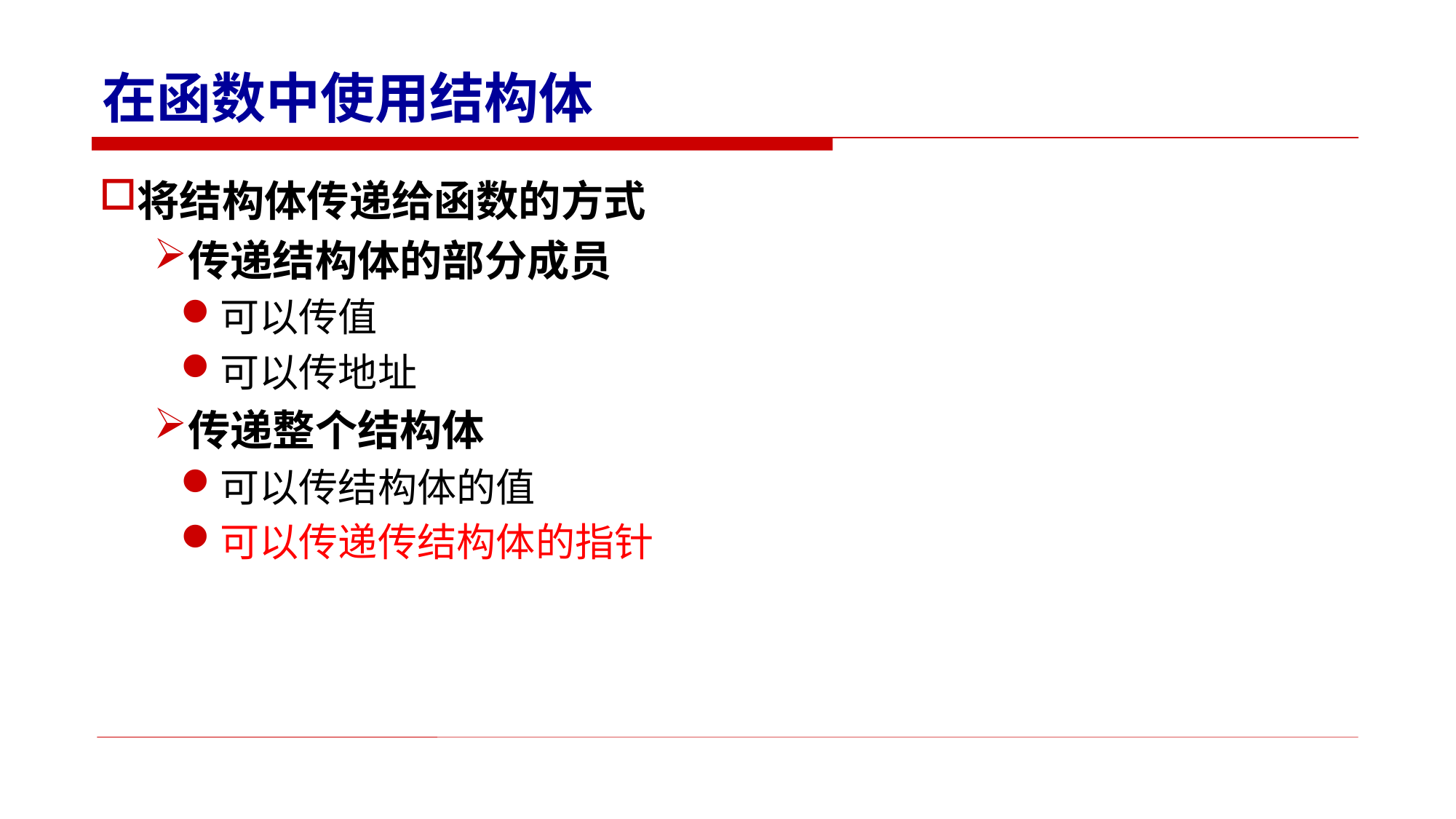

# 在函数中使用结构体
将结构体传递给函数的方式
传递结构体的部分成员
可以传值
可以传地址
传递整个结构体
可以传结构体的值
可以传递传结构体的指针